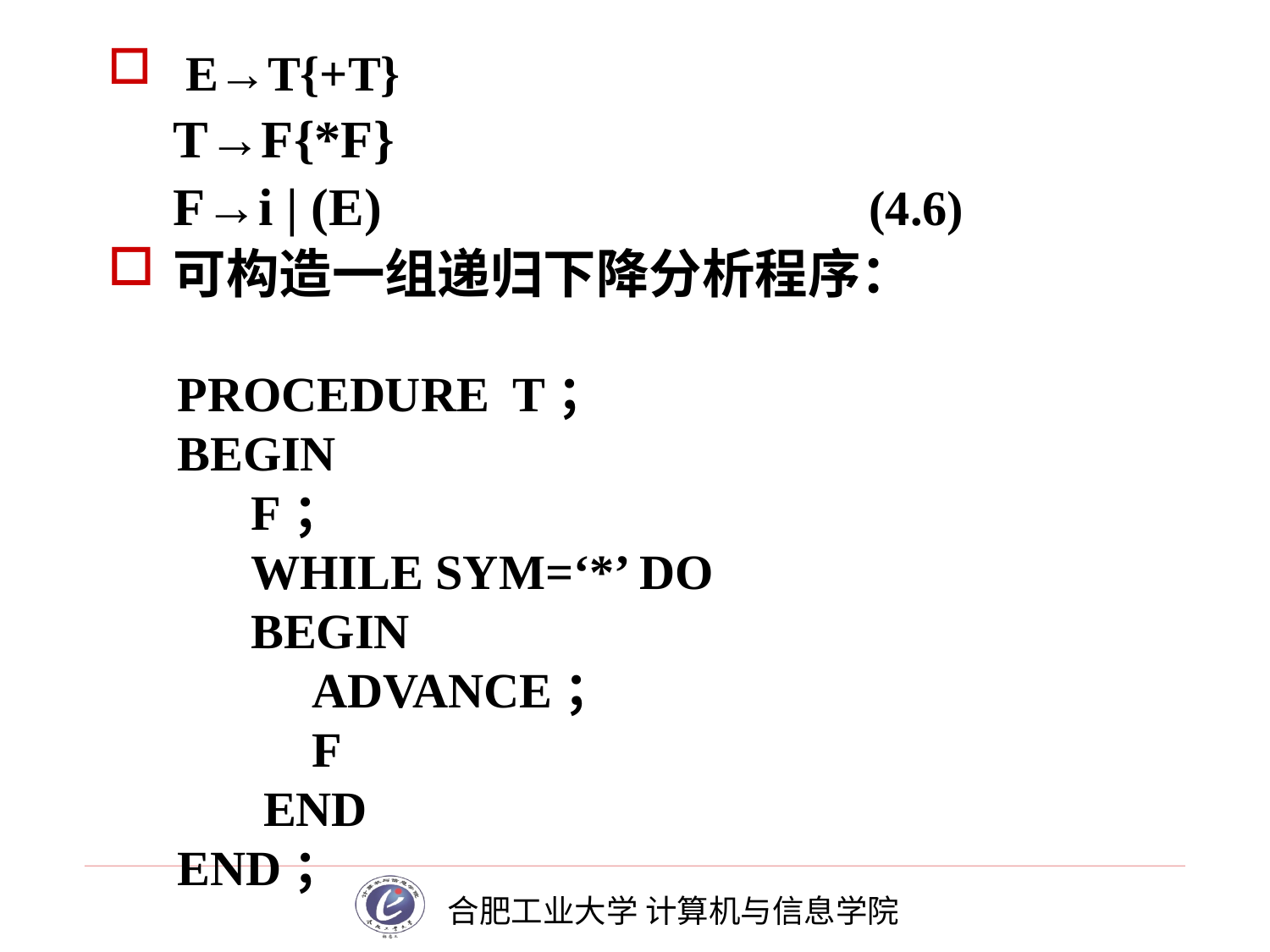

# E→T{+T}
T→F{*F}
F→i | (E)		                 	(4.6)
可构造一组递归下降分析程序：
PROCEDURE  T；
BEGIN
      F；
      WHILE SYM=‘*’ DO
      BEGIN
           ADVANCE；
           F
       END
END；